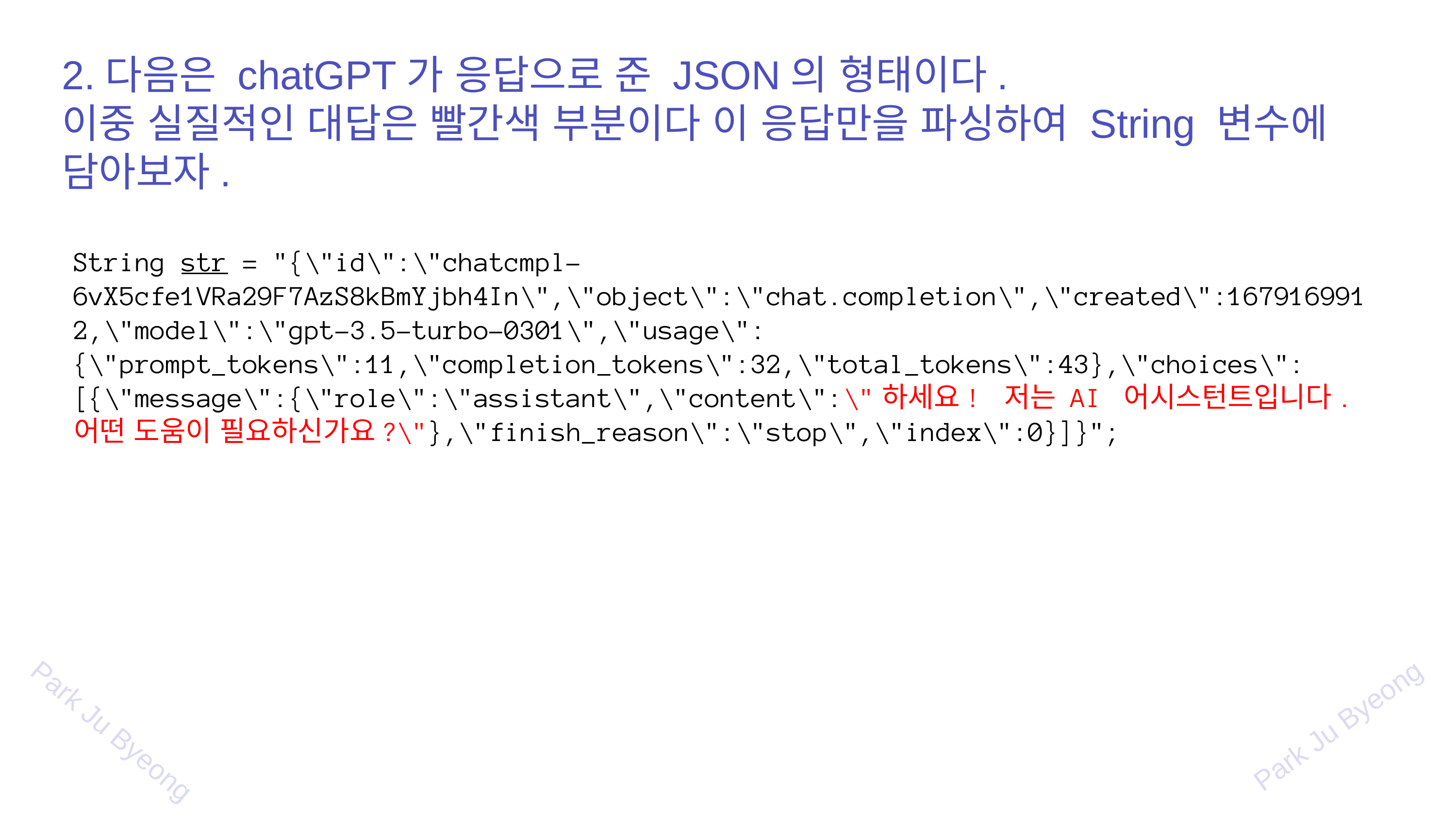

2.다음은 chatGPT가 응답으로 준 JSON의 형태이다.
이중 실질적인 대답은 빨간색 부분이다 이 응답만을 파싱하여 String 변수에 담아보자.
String str = "{\"id\":\"chatcmpl-6vX5cfe1VRa29F7AzS8kBmYjbh4In\",\"object\":\"chat.completion\",\"created\":1679169912,\"model\":\"gpt-3.5-turbo-0301\",\"usage\":{\"prompt_tokens\":11,\"completion_tokens\":32,\"total_tokens\":43},\"choices\":[{\"message\":{\"role\":\"assistant\",\"content\":\"하세요! 저는 AI 어시스턴트입니다. 어떤 도움이 필요하신가요?\"},\"finish_reason\":\"stop\",\"index\":0}]}";